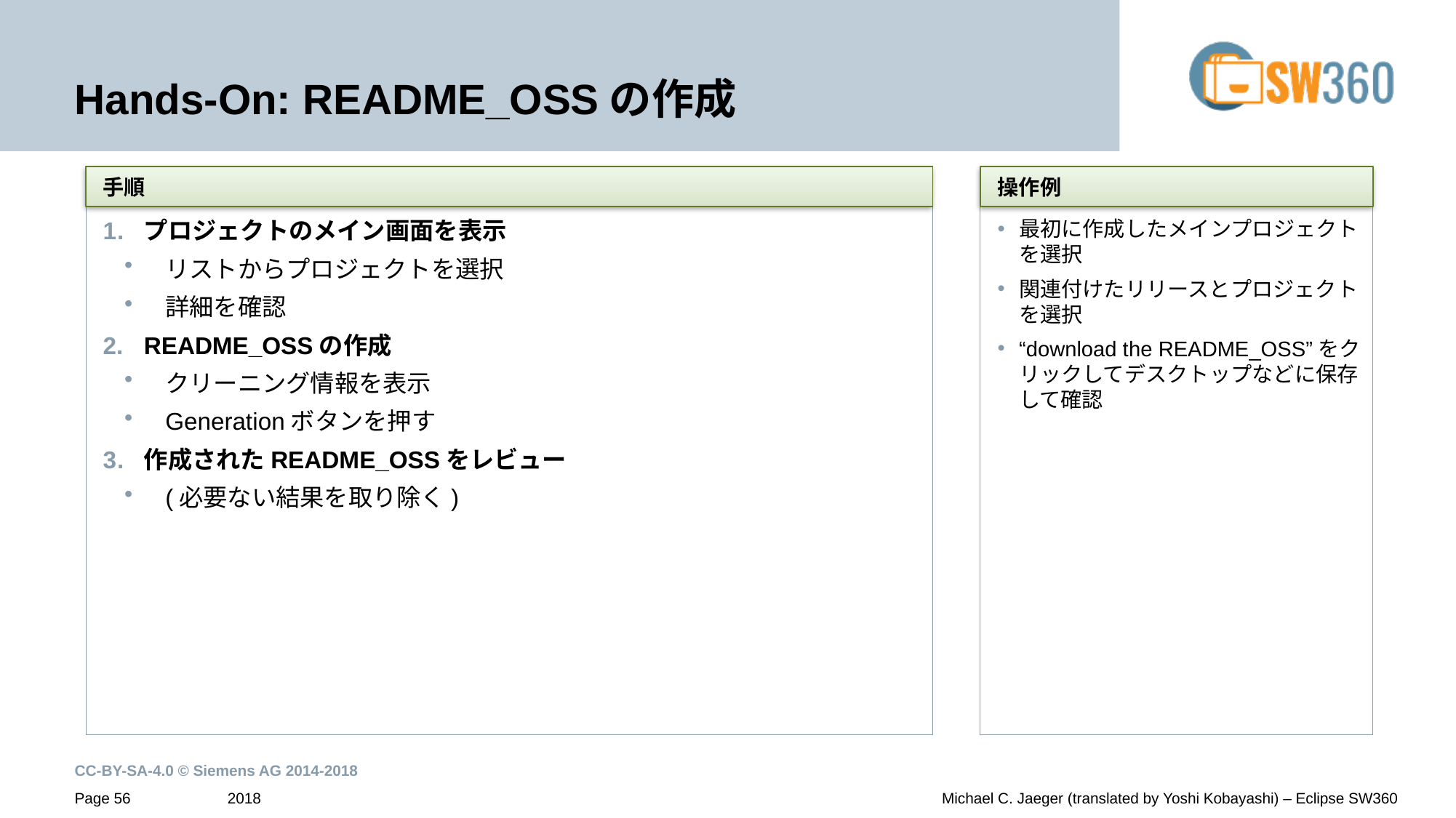

# Hands-On: README_OSSの作成
手順
操作例
最初に作成したメインプロジェクトを選択
関連付けたリリースとプロジェクトを選択
“download the README_OSS”をクリックしてデスクトップなどに保存して確認

プロジェクトのメイン画面を表示
リストからプロジェクトを選択
詳細を確認
README_OSSの作成
クリーニング情報を表示
Generationボタンを押す
作成されたREADME_OSSをレビュー
(必要ない結果を取り除く)